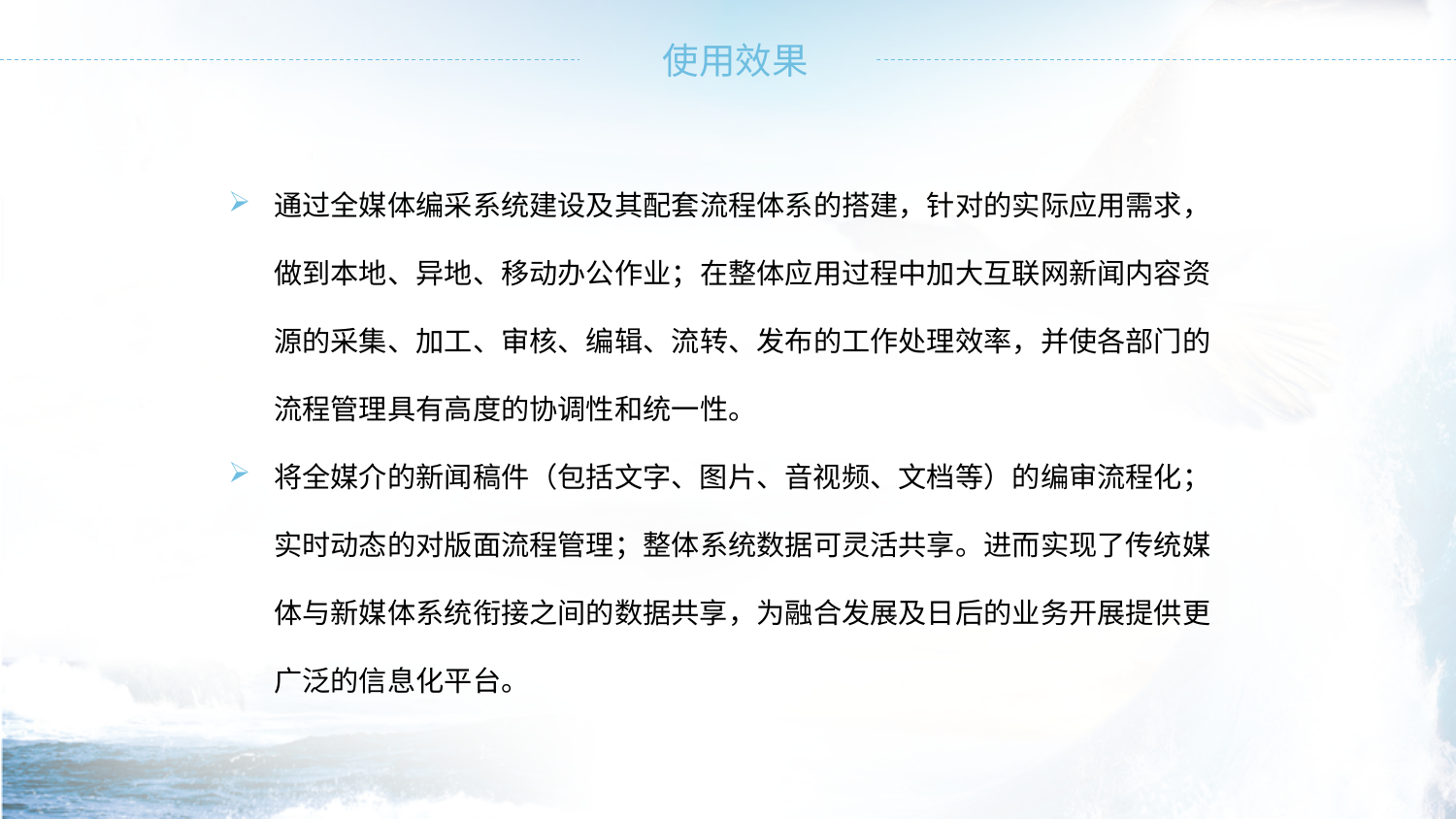

通过全媒体编采系统建设及其配套流程体系的搭建，针对的实际应用需求，做到本地、异地、移动办公作业；在整体应用过程中加大互联网新闻内容资源的采集、加工、审核、编辑、流转、发布的工作处理效率，并使各部门的流程管理具有高度的协调性和统一性。
将全媒介的新闻稿件（包括文字、图片、音视频、文档等）的编审流程化；实时动态的对版面流程管理；整体系统数据可灵活共享。进而实现了传统媒体与新媒体系统衔接之间的数据共享，为融合发展及日后的业务开展提供更广泛的信息化平台。
请替换文字内容
请替换文字内容
请替换文字内容
请替换文内容
请替换文字内容